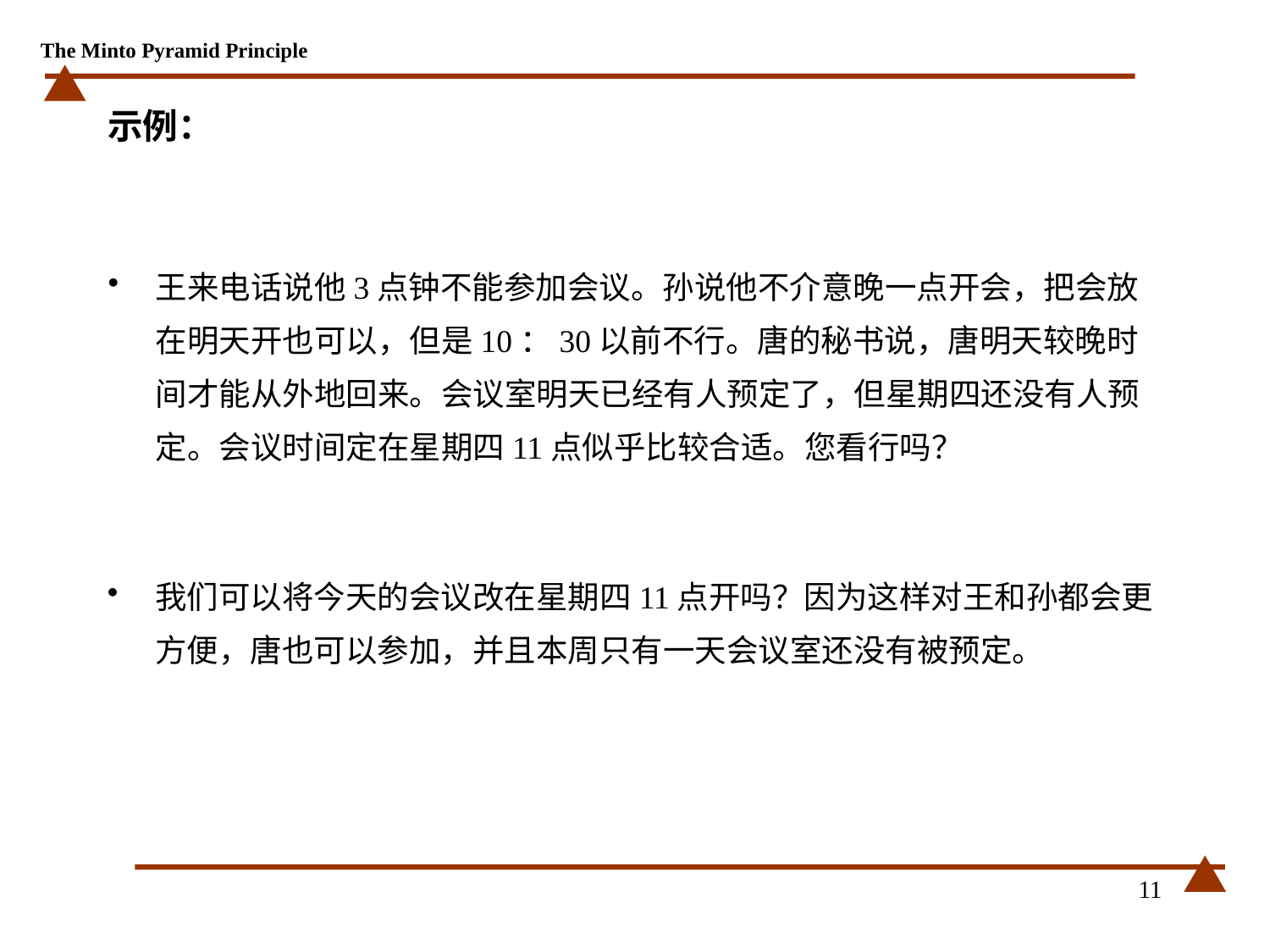

# 示例：
王来电话说他3点钟不能参加会议。孙说他不介意晚一点开会，把会放在明天开也可以，但是10：30以前不行。唐的秘书说，唐明天较晚时间才能从外地回来。会议室明天已经有人预定了，但星期四还没有人预定。会议时间定在星期四11点似乎比较合适。您看行吗？
我们可以将今天的会议改在星期四11点开吗？因为这样对王和孙都会更方便，唐也可以参加，并且本周只有一天会议室还没有被预定。
11